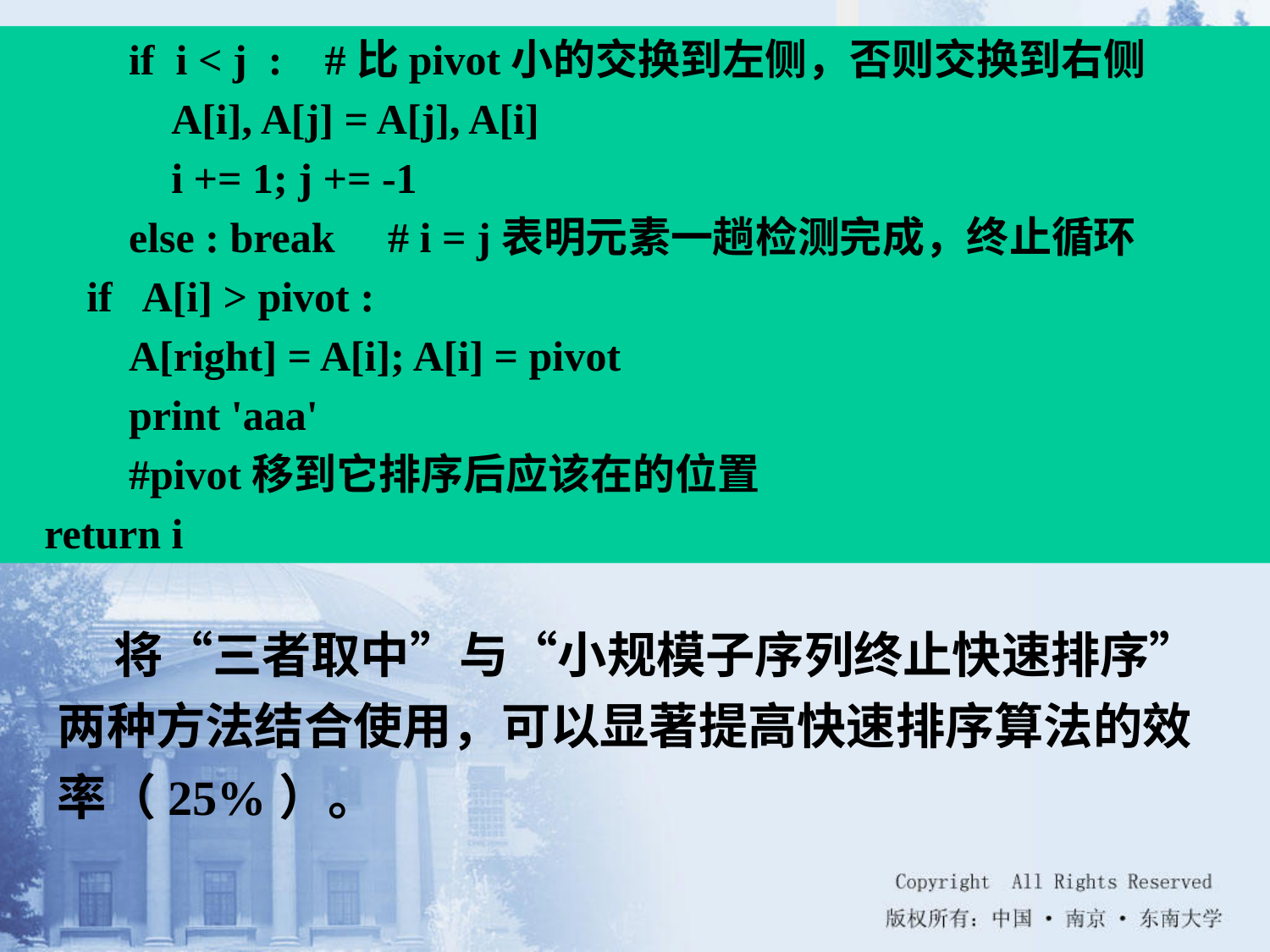

if  i < j  :    #比pivot小的交换到左侧，否则交换到右侧
               A[i], A[j] = A[j], A[i]
               i += 1; j += -1
           else : break     # i = j表明元素一趟检测完成，终止循环
       if   A[i] > pivot :
           A[right] = A[i]; A[i] = pivot
           print 'aaa'
           #pivot移到它排序后应该在的位置
   return i
    将“三者取中”与“小规模子序列终止快速排序”两种方法结合使用，可以显著提高快速排序算法的效率（25%）。